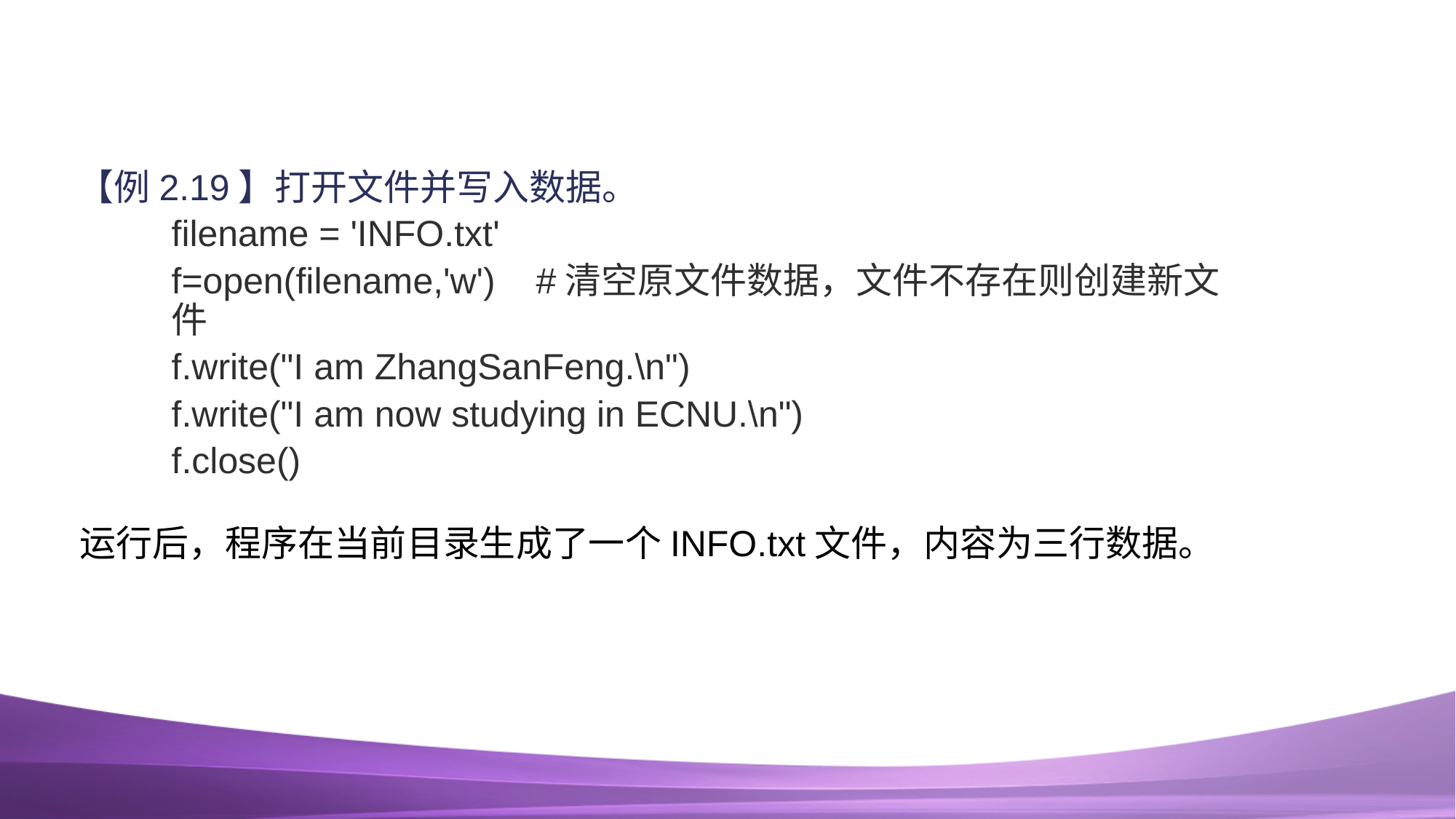

#
【例2.19】打开文件并写入数据。
filename = 'INFO.txt'
f=open(filename,'w')    #清空原文件数据，文件不存在则创建新文件
f.write("I am ZhangSanFeng.\n")
f.write("I am now studying in ECNU.\n")
f.close()

运行后，程序在当前目录生成了一个INFO.txt文件，内容为三行数据。